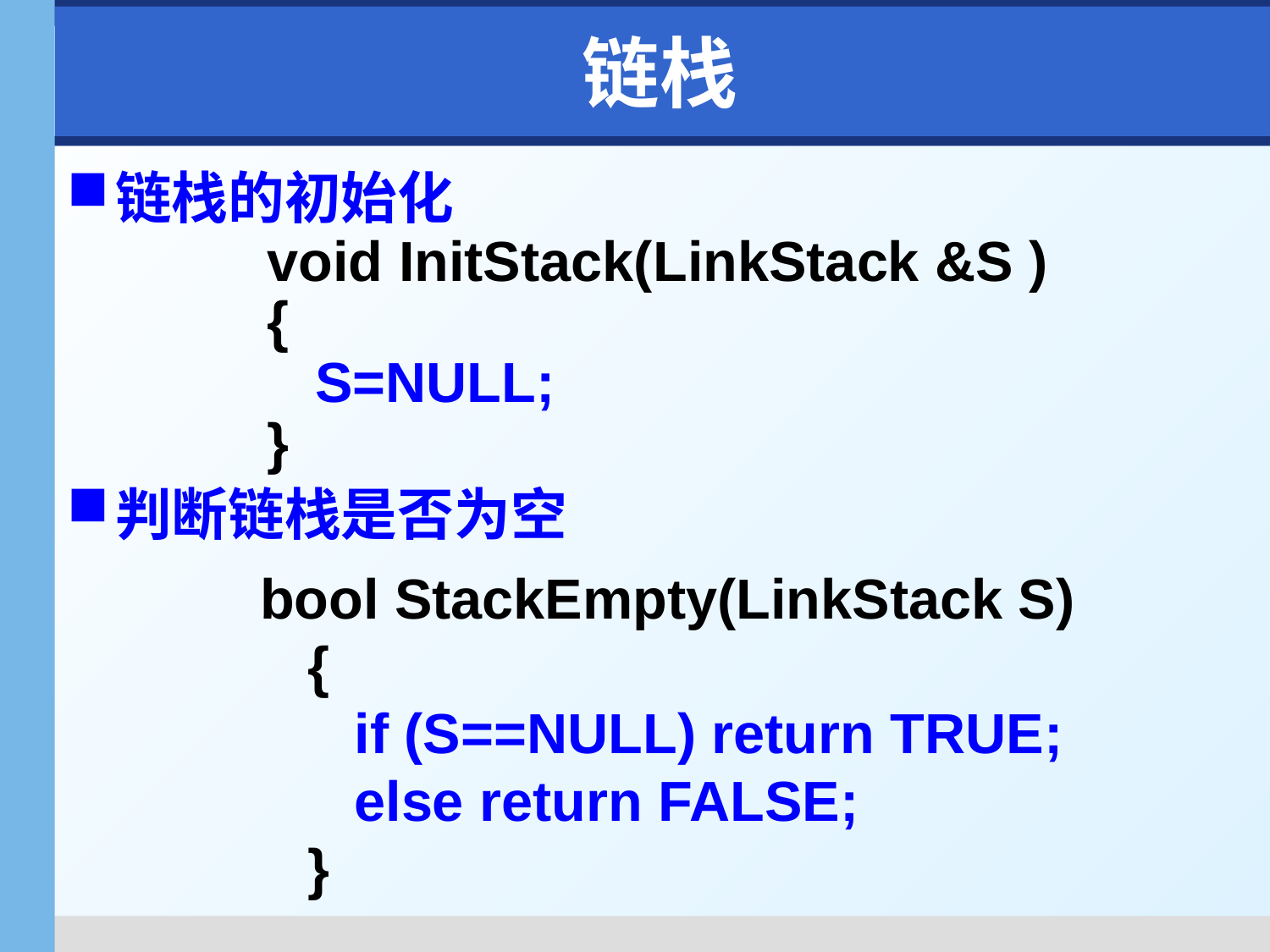

# 链栈
链栈的初始化

判断链栈是否为空
void InitStack(LinkStack &S )
{
	S=NULL;
}
bool StackEmpty(LinkStack S)
{
   if (S==NULL) return TRUE;
   else return FALSE;
}